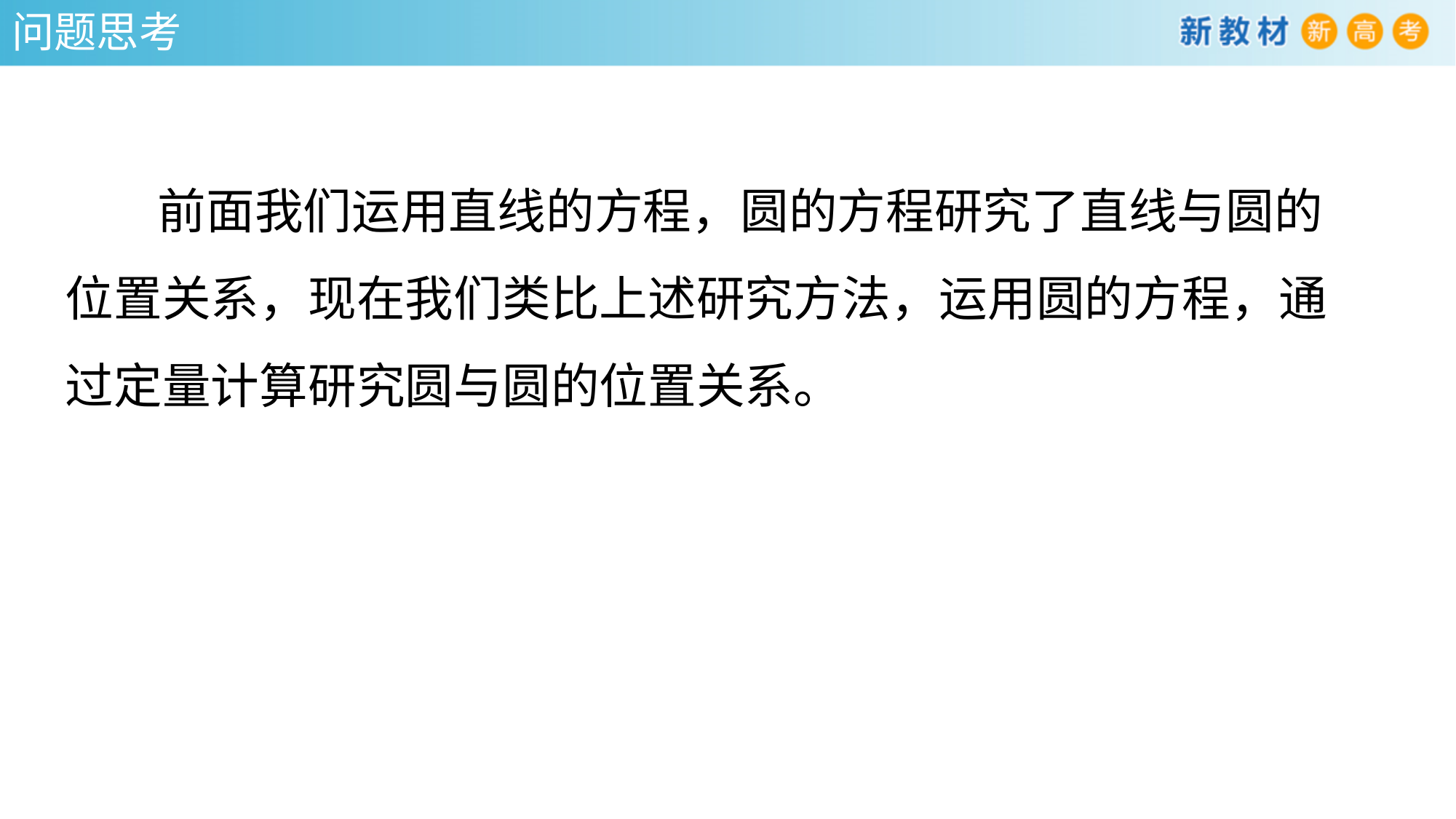

问题思考
      前面我们运用直线的方程，圆的方程研究了直线与圆的位置关系，现在我们类比上述研究方法，运用圆的方程，通过定量计算研究圆与圆的位置关系。